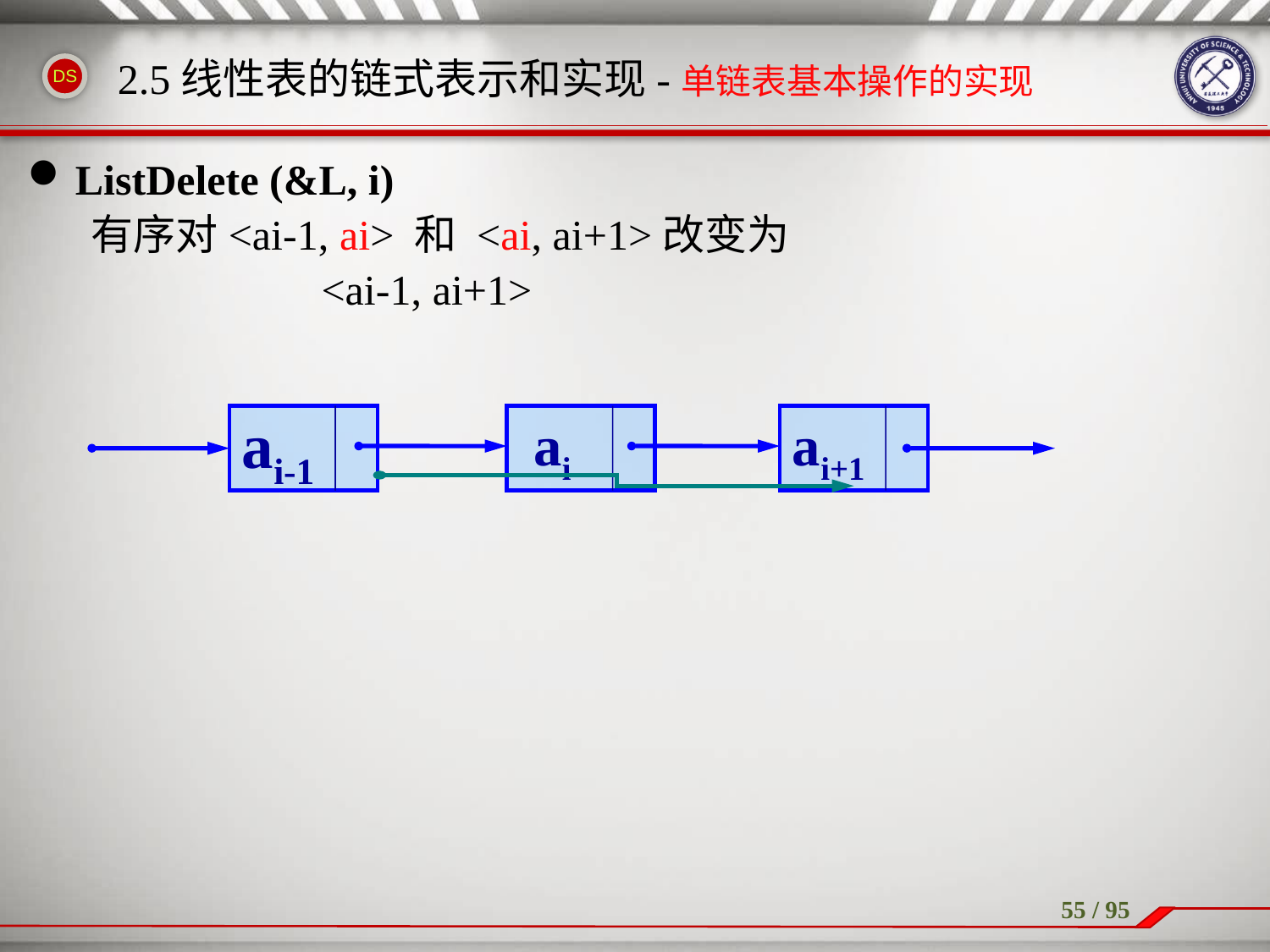

# 2.5线性表的链式表示和实现-单链表基本操作的实现
ListDelete (&L, i)
有序对<ai-1, ai> 和 <ai, ai+1>改变为
		      <ai-1, ai+1>

ai-1

 ai

ai+1